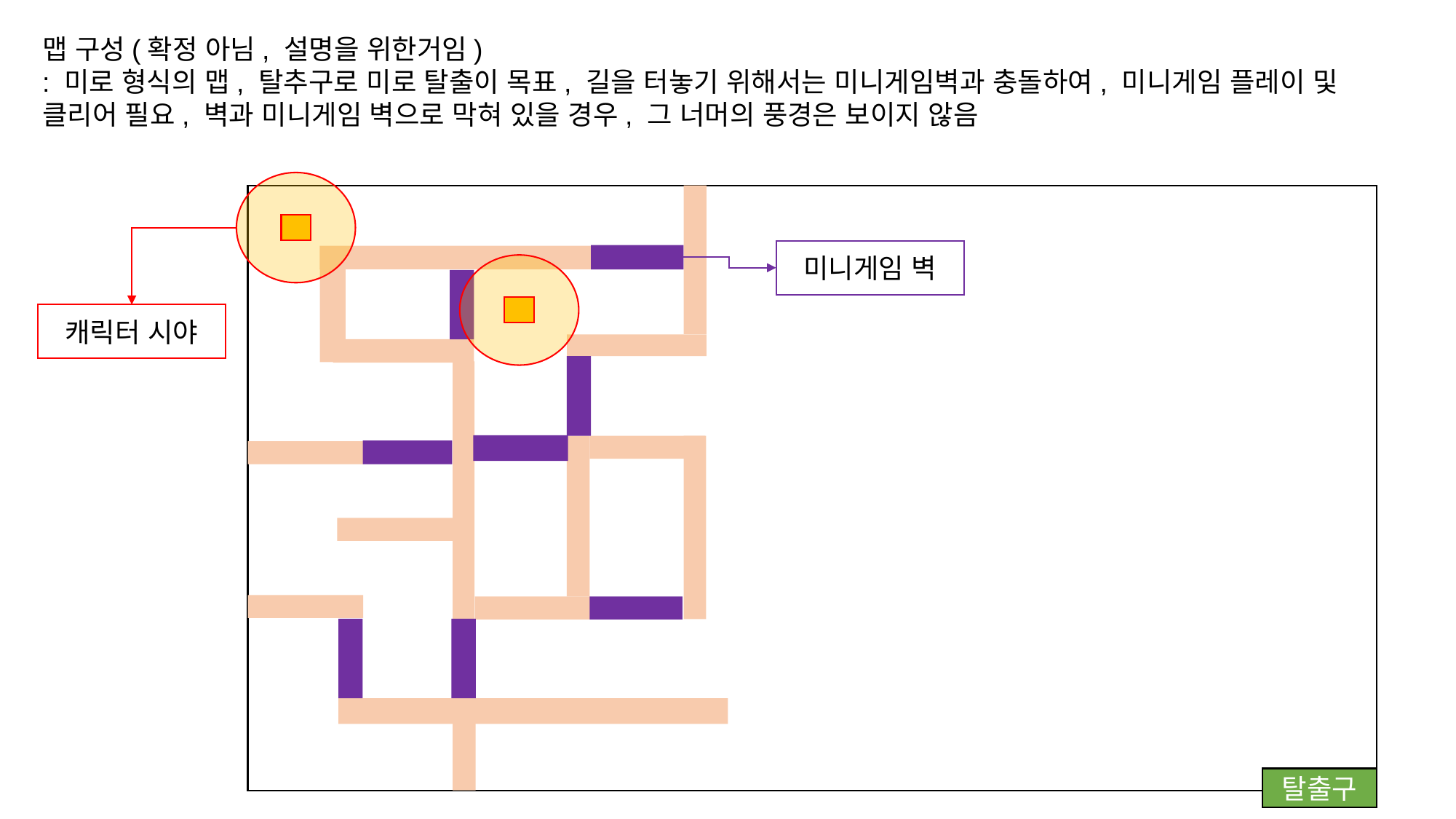

맵 구성(확정 아님, 설명을 위한거임)
: 미로 형식의 맵, 탈추구로 미로 탈출이 목표, 길을 터놓기 위해서는 미니게임벽과 충돌하여, 미니게임 플레이 및 클리어 필요, 벽과 미니게임 벽으로 막혀 있을 경우, 그 너머의 풍경은 보이지 않음

미니게임 벽

캐릭터 시야

탈출구